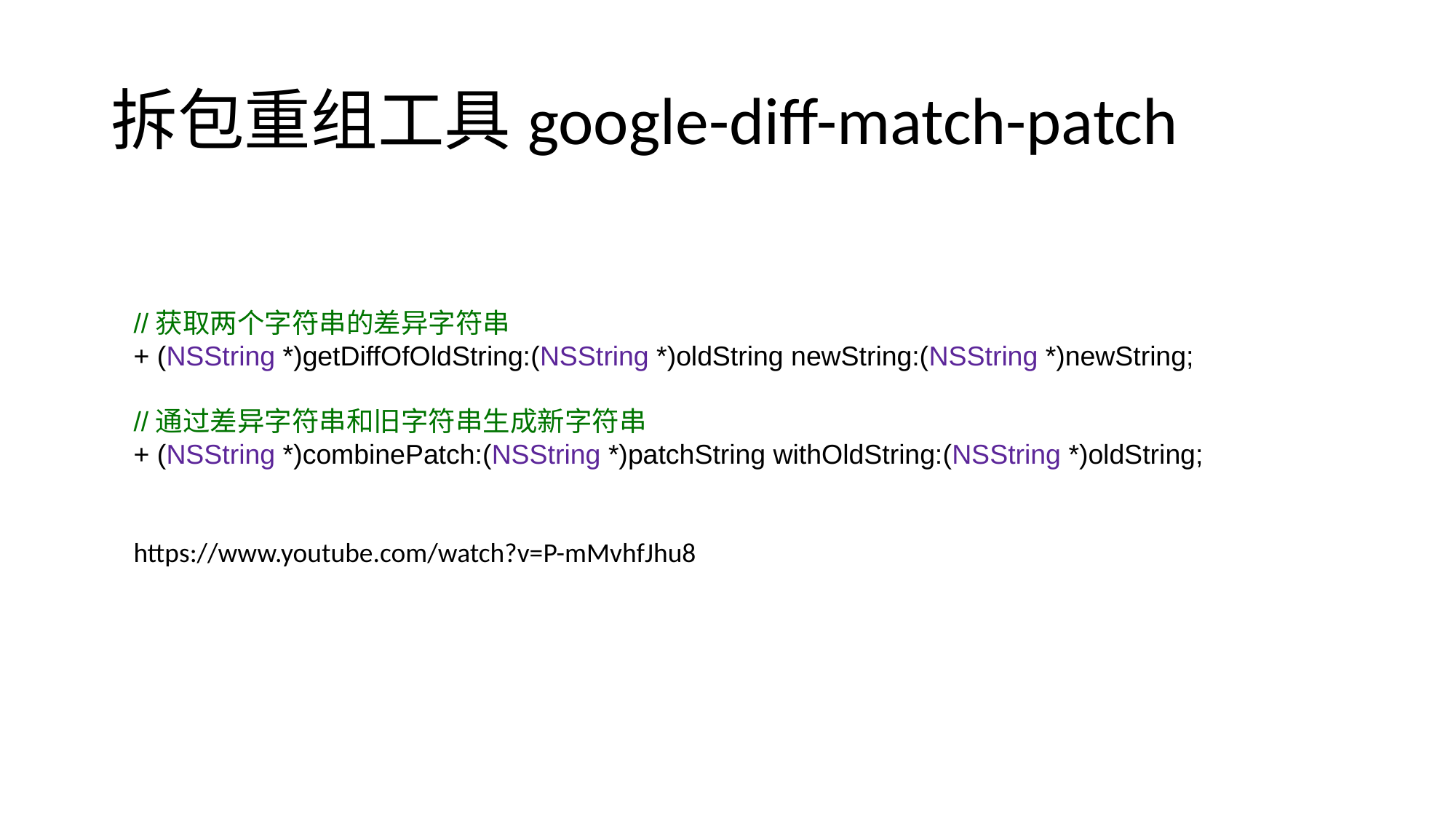

# 拆包重组工具google-diff-match-patch

//获取两个字符串的差异字符串
+ (NSString *)getDiffOfOldString:(NSString *)oldString newString:(NSString *)newString;

//通过差异字符串和旧字符串生成新字符串
+ (NSString *)combinePatch:(NSString *)patchString withOldString:(NSString *)oldString;

https://www.youtube.com/watch?v=P-mMvhfJhu8